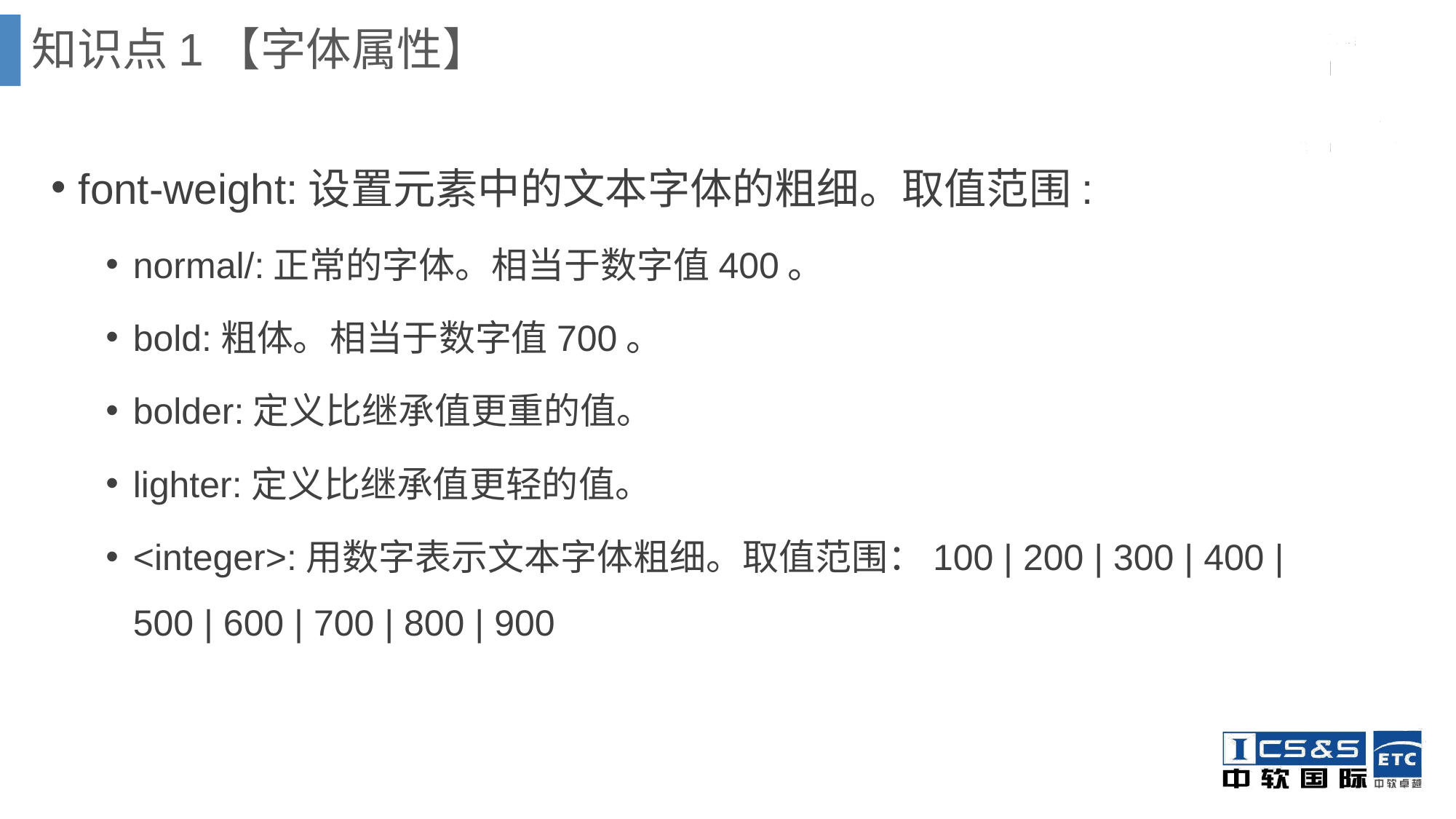

知识点1【字体属性】
font-weight:设置元素中的文本字体的粗细。取值范围:
normal/:正常的字体。相当于数字值400。
bold:粗体。相当于数字值700。
bolder:定义比继承值更重的值。
lighter:定义比继承值更轻的值。
<integer>:用数字表示文本字体粗细。取值范围：100 | 200 | 300 | 400 | 500 | 600 | 700 | 800 | 900